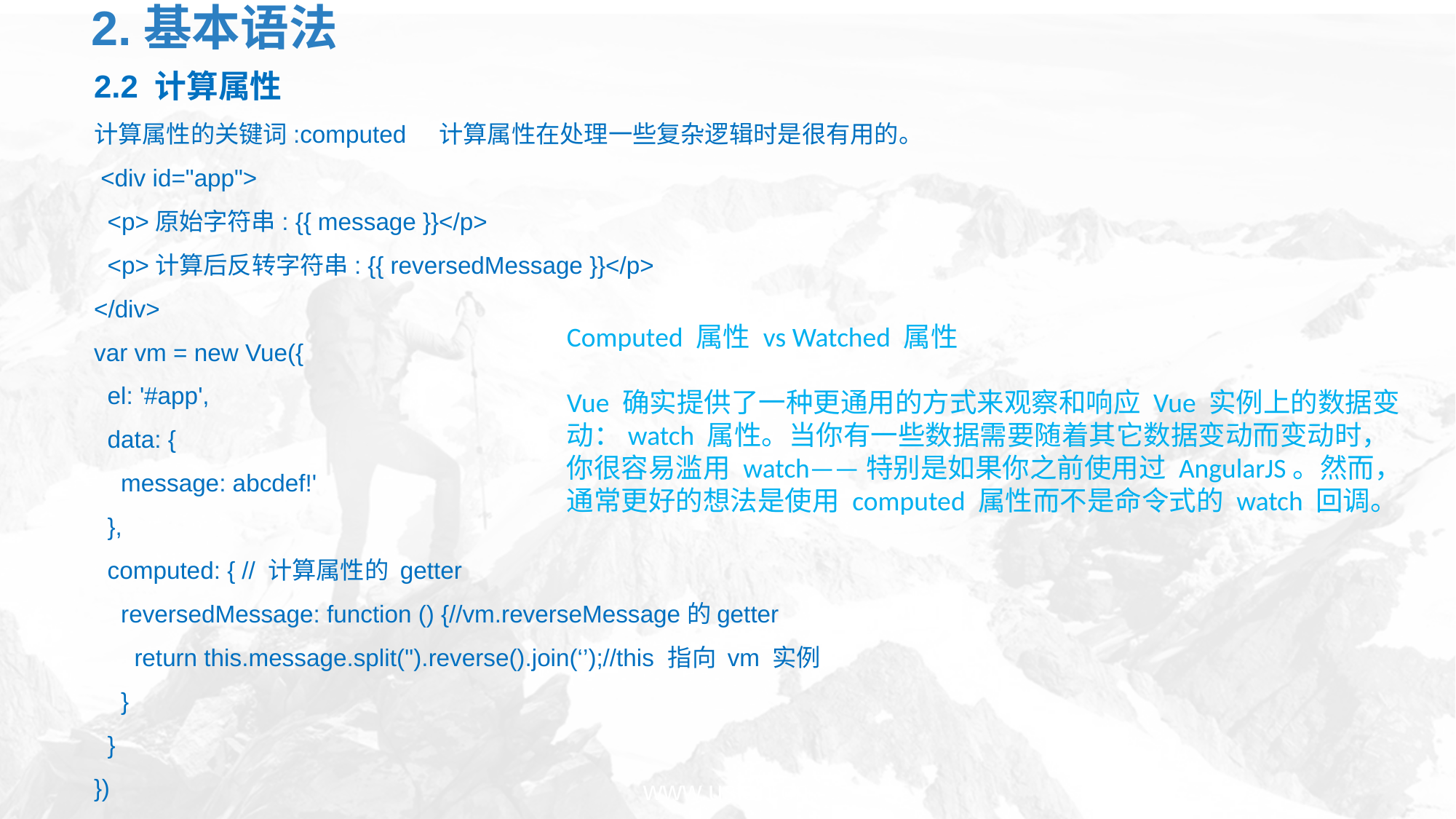

# 2.基本语法
2.2 计算属性
计算属性的关键词:computed    计算属性在处理一些复杂逻辑时是很有用的。
 <div id="app">
  <p>原始字符串: {{ message }}</p>
  <p>计算后反转字符串: {{ reversedMessage }}</p>
</div>
var vm = new Vue({
  el: '#app',
  data: {
    message: abcdef!'
  },
  computed: { // 计算属性的 getter
    reversedMessage: function () {//vm.reverseMessage的getter
      return this.message.split('').reverse().join(‘’);//this 指向 vm 实例
    }
  }
})
Computed 属性 vs Watched 属性

Vue 确实提供了一种更通用的方式来观察和响应 Vue 实例上的数据变动：watch 属性。当你有一些数据需要随着其它数据变动而变动时，你很容易滥用 watch——特别是如果你之前使用过 AngularJS。然而，通常更好的想法是使用 computed 属性而不是命令式的 watch 回调。
www.usian.cn